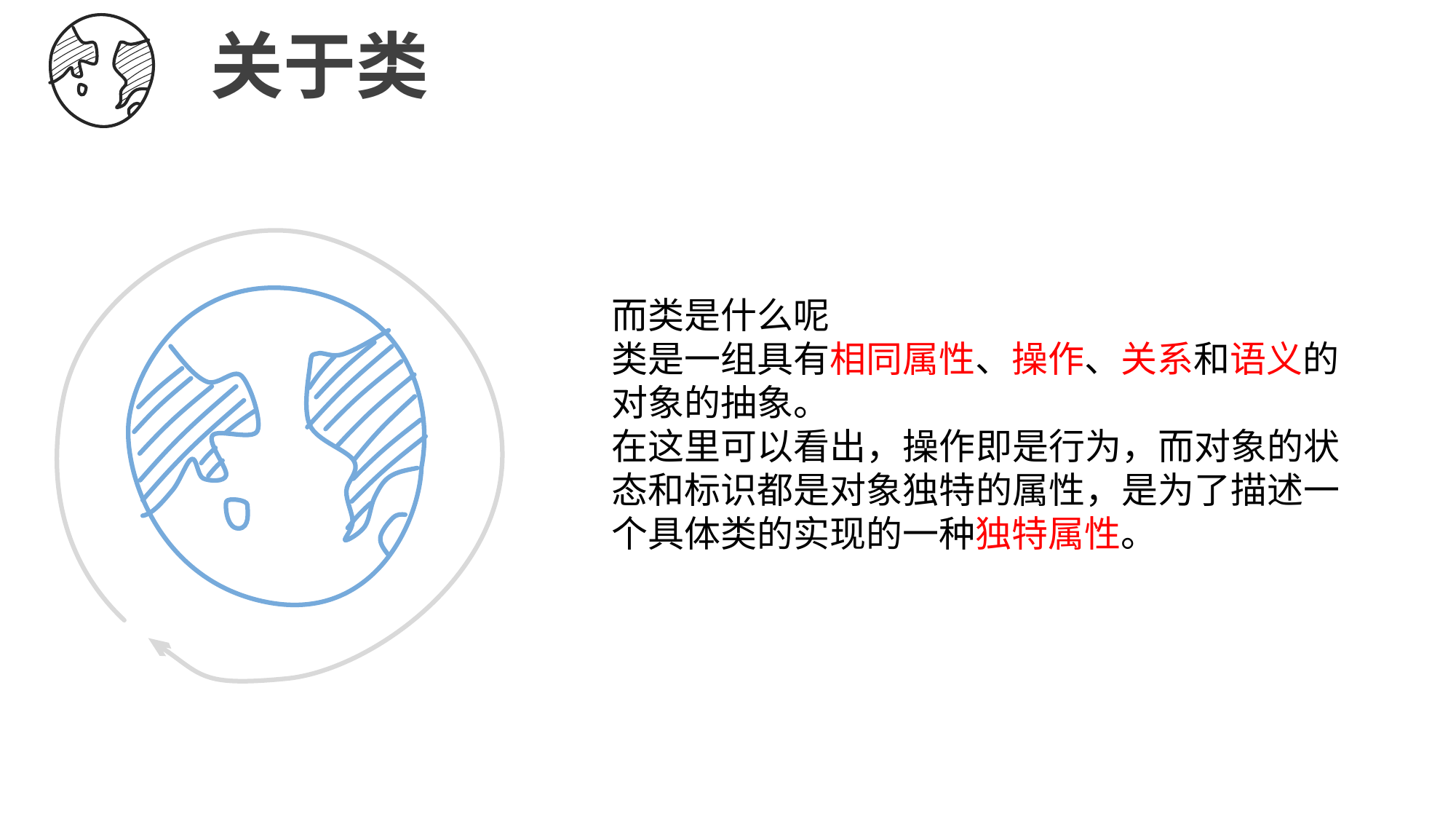

关于类

而类是什么呢
类是一组具有相同属性、操作、关系和语义的对象的抽象。
在这里可以看出，操作即是行为，而对象的状态和标识都是对象独特的属性，是为了描述一个具体类的实现的一种独特属性。